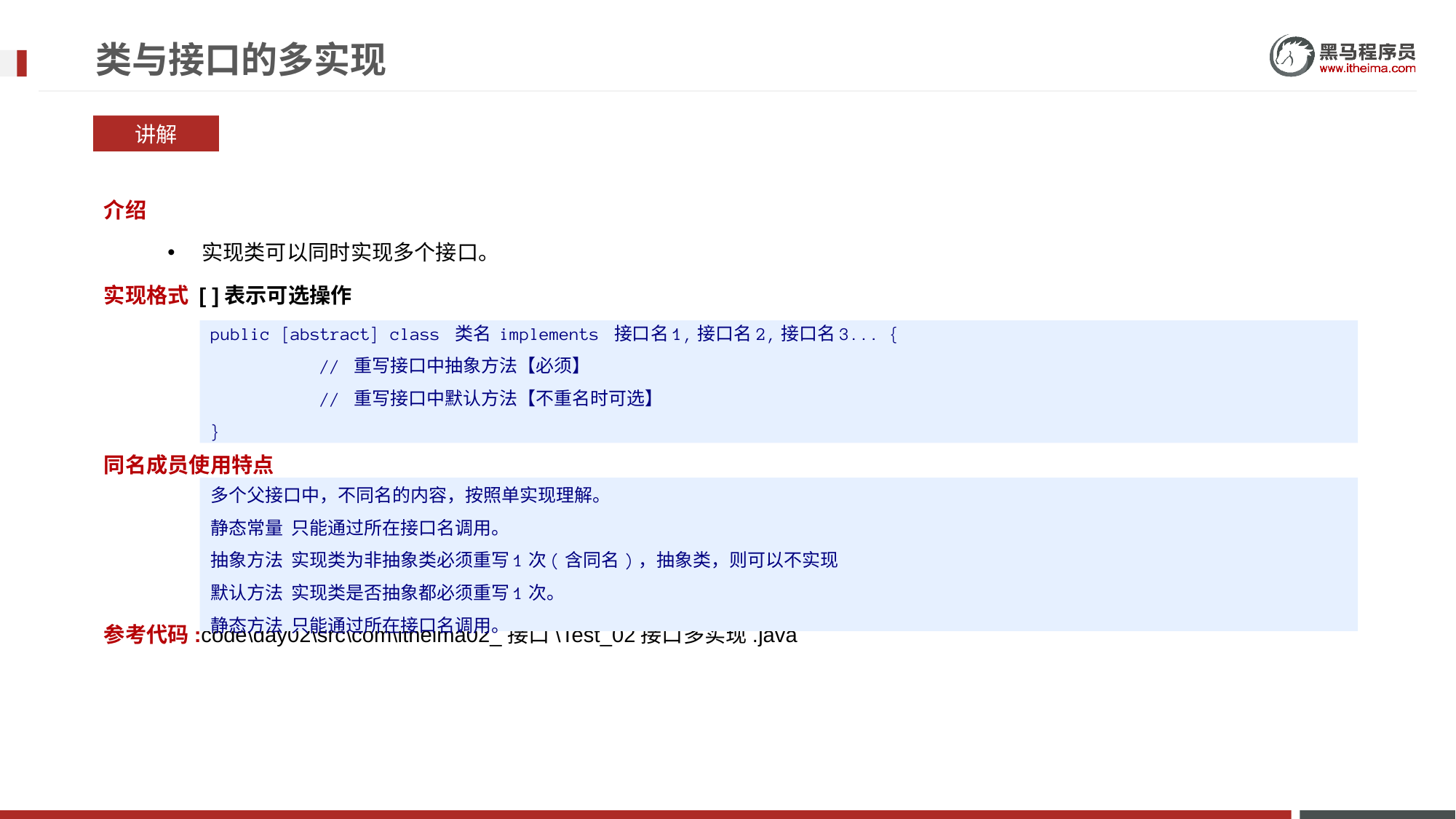

# 类与接口的多实现
讲解
介绍
实现类可以同时实现多个接口。
实现格式 [ ]表示可选操作

同名成员使用特点

参考代码:code\day02\src\com\itheima02_接口\Test_02接口多实现.java
public [abstract] class 类名 implements 接口名1,接口名2,接口名3... {
	// 重写接口中抽象方法【必须】
	// 重写接口中默认方法【不重名时可选】
}
多个父接口中，不同名的内容，按照单实现理解。
静态常量  只能通过所在接口名调用。
抽象方法  实现类为非抽象类必须重写1次(含同名)，抽象类，则可以不实现
默认方法  实现类是否抽象都必须重写1次。
静态方法  只能通过所在接口名调用。